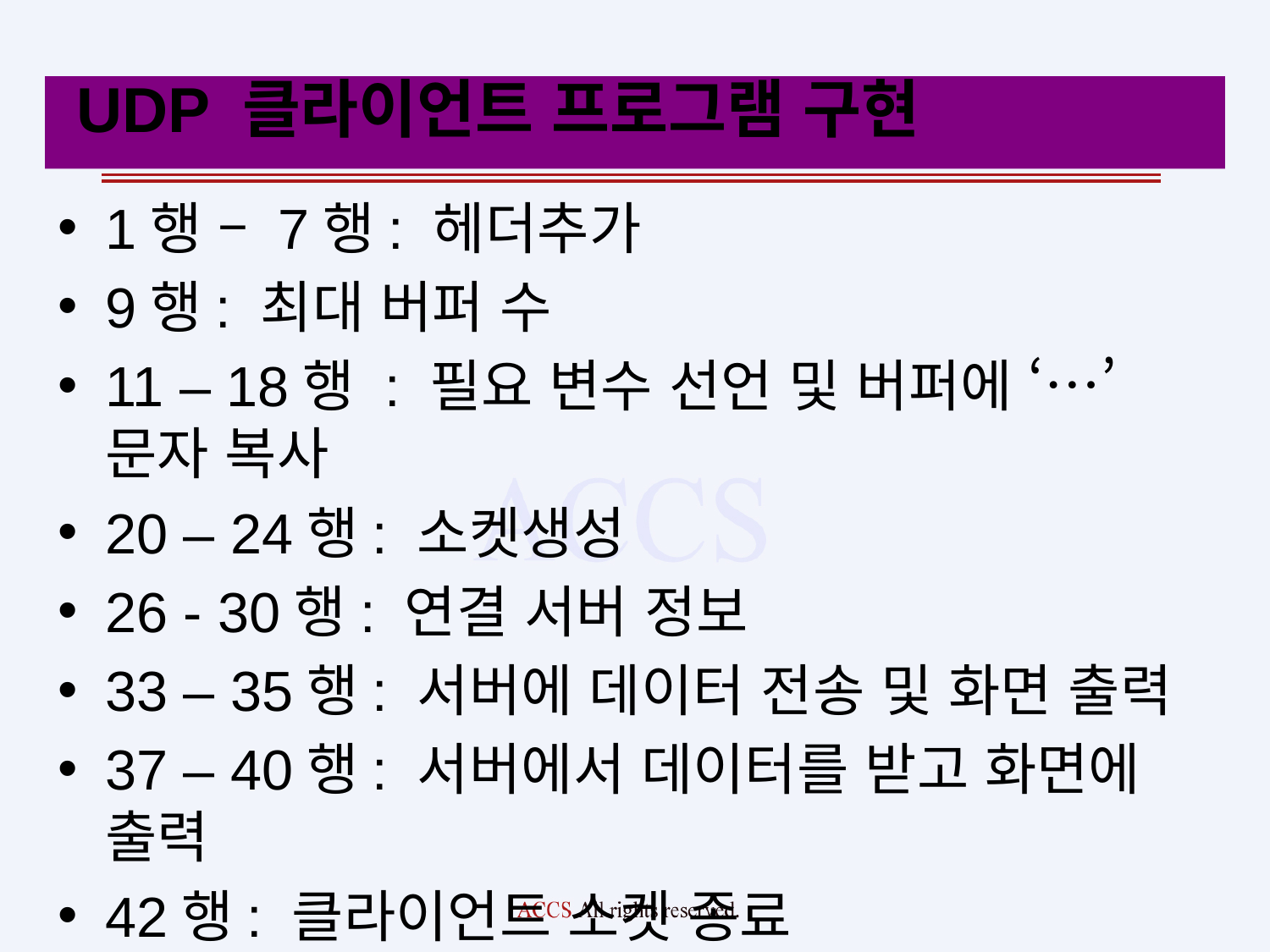

# UDP 클라이언트 프로그램 구현

1행 – 7행: 헤더추가
9행: 최대 버퍼 수
11 – 18행 : 필요 변수 선언 및 버퍼에 ‘…’ 문자 복사
20 – 24행: 소켓생성
26 - 30행: 연결 서버 정보
33 – 35행: 서버에 데이터 전송 및 화면 출력
37 – 40행: 서버에서 데이터를 받고 화면에 출력
42행: 클라이언트 소켓 종료